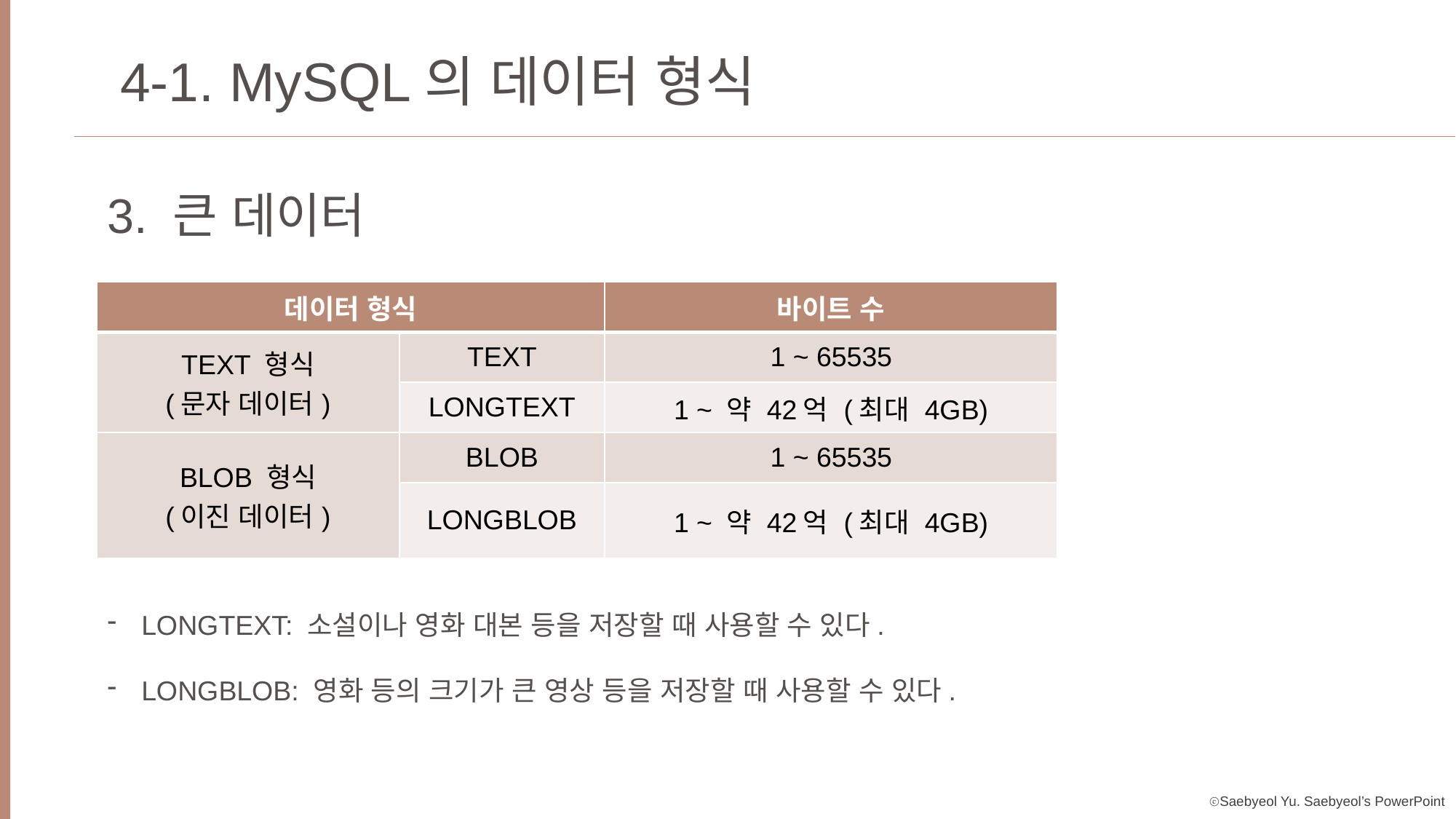

4-1. MySQL의 데이터 형식
3. 큰 데이터
1
| 데이터 형식 | 바이트 수 | 바이트 수 |
| --- | --- | --- |
| TEXT 형식 (문자 데이터) | TEXT | 1 ~ 65535 |
| SMALLINT | LONGTEXT | 1 ~ 약 42억 (최대 4GB) |
| BLOB 형식 (이진 데이터) | BLOB | 1 ~ 65535 |
| BIGINT | LONGBLOB | 1 ~ 약 42억 (최대 4GB) |
LONGTEXT: 소설이나 영화 대본 등을 저장할 때 사용할 수 있다.

LONGBLOB: 영화 등의 크기가 큰 영상 등을 저장할 때 사용할 수 있다.